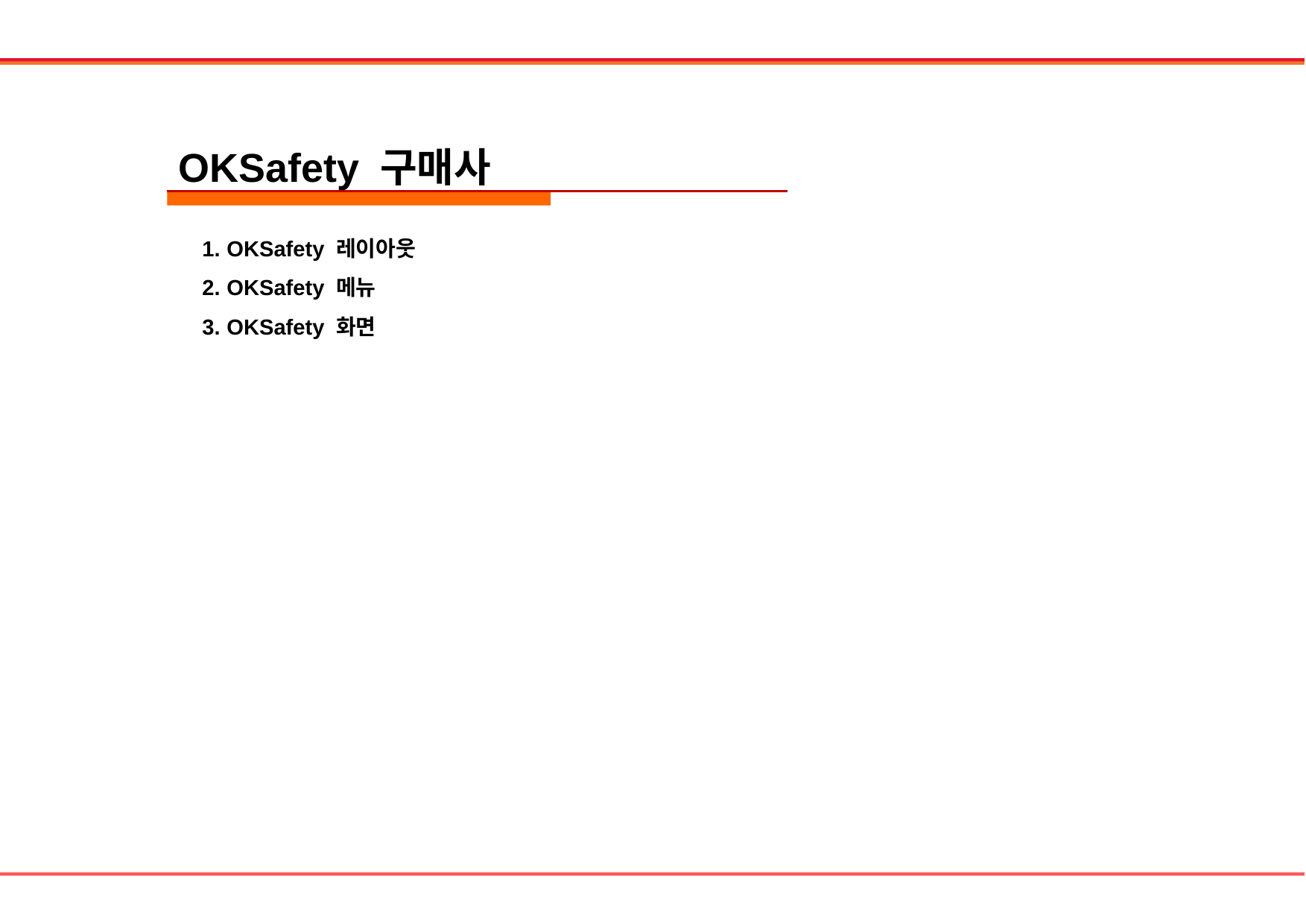

OKSafety 구매사

1. OKSafety 레이아웃
2. OKSafety 메뉴
3. OKSafety 화면